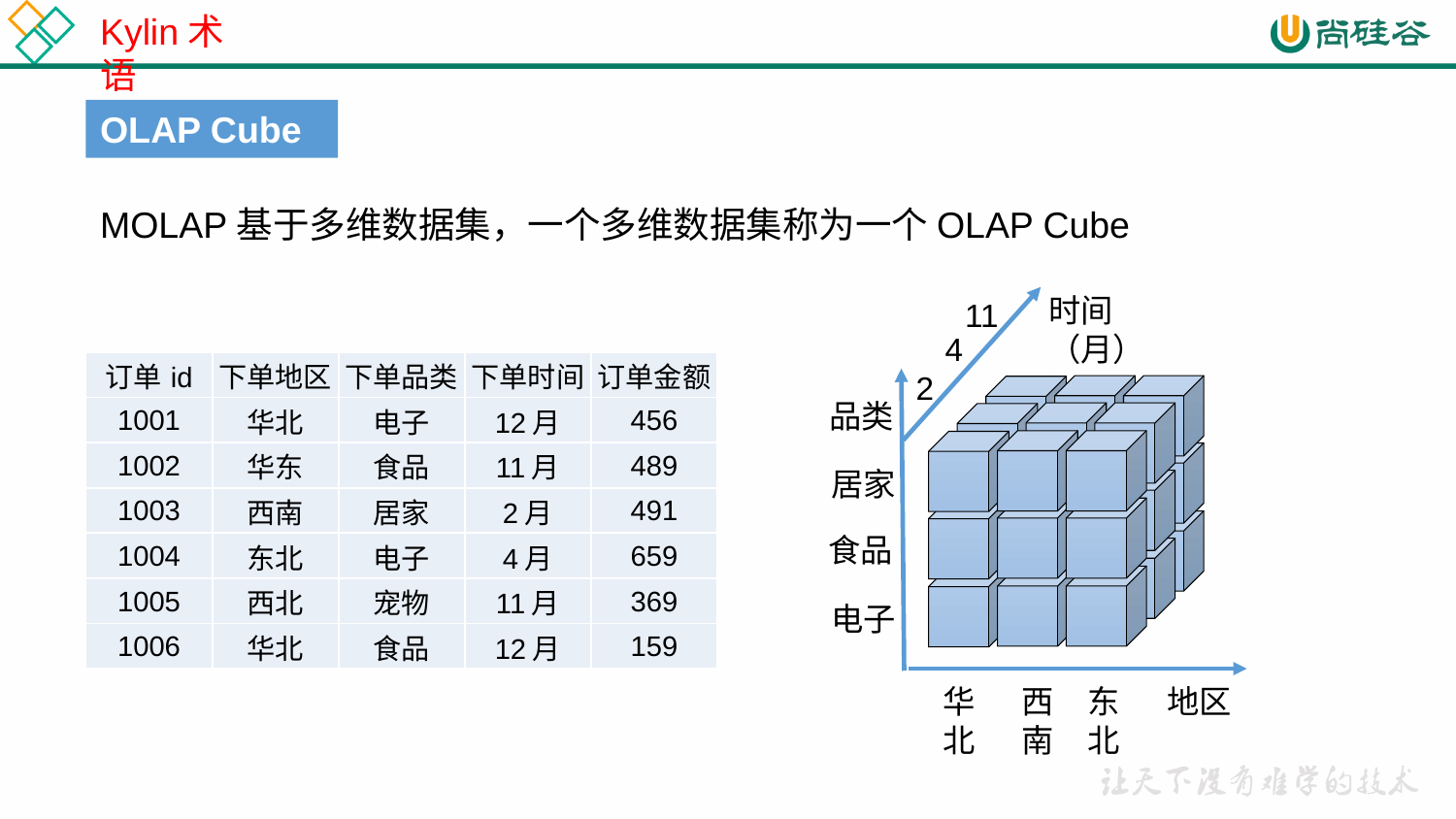

Kylin术语
OLAP Cube
MOLAP基于多维数据集，一个多维数据集称为一个OLAP Cube
时间（月）
11
4
| 订单id | 下单地区 | 下单品类 | 下单时间 | 订单金额 |
| --- | --- | --- | --- | --- |
| 1001 | 华北 | 电子 | 12月 | 456 |
| 1002 | 华东 | 食品 | 11月 | 489 |
| 1003 | 西南 | 居家 | 2月 | 491 |
| 1004 | 东北 | 电子 | 4月 | 659 |
| 1005 | 西北 | 宠物 | 11月 | 369 |
| 1006 | 华北 | 食品 | 12月 | 159 |
2

品类

居家

食品

电子
地区
西
南
华
北
东
北